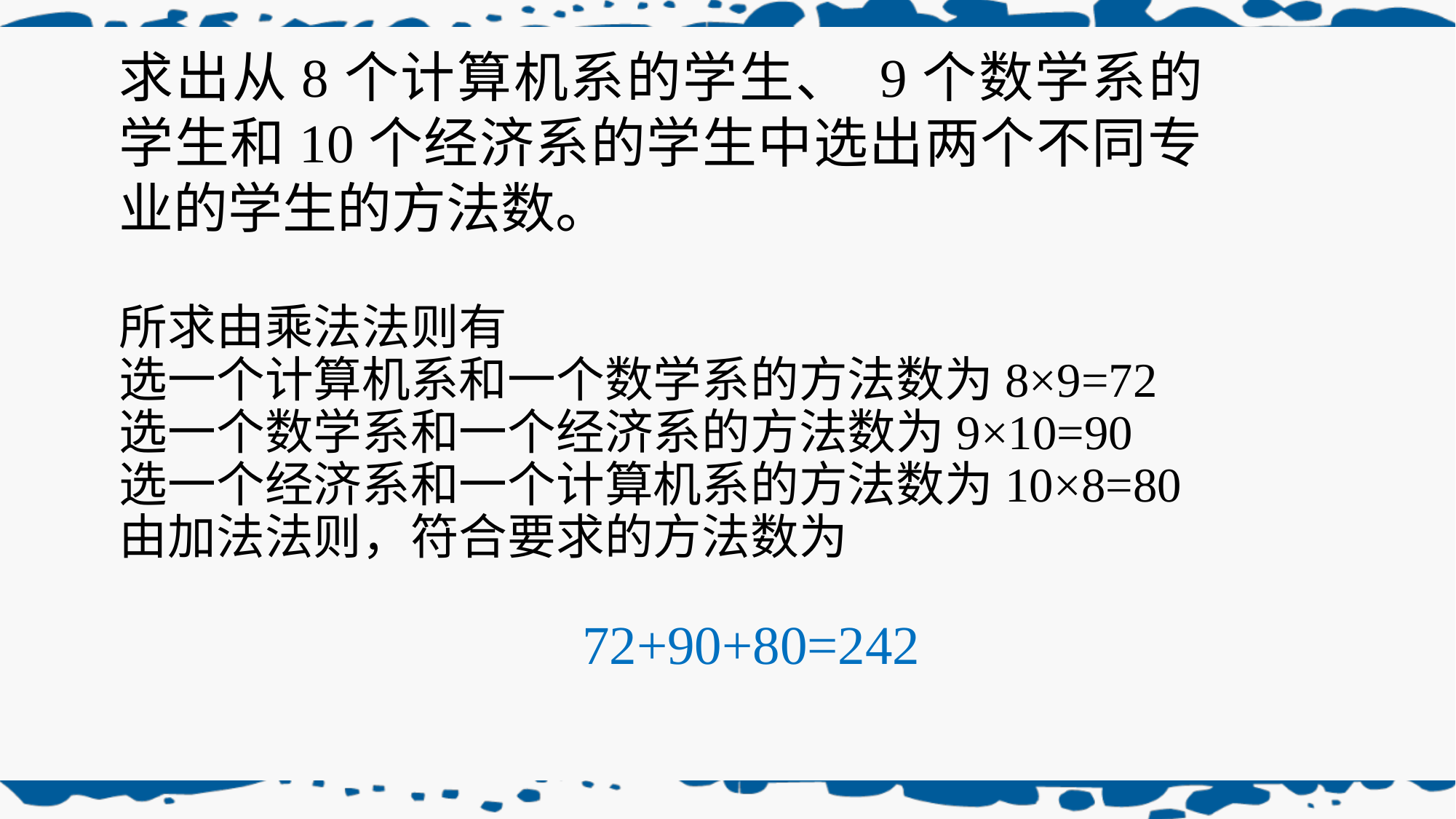

求出从8个计算机系的学生、 9个数学系的学生和10个经济系的学生中选出两个不同专业的学生的方法数。
所求由乘法法则有
选一个计算机系和一个数学系的方法数为8×9=72
选一个数学系和一个经济系的方法数为9×10=90
选一个经济系和一个计算机系的方法数为10×8=80
由加法法则，符合要求的方法数为

72+90+80=242